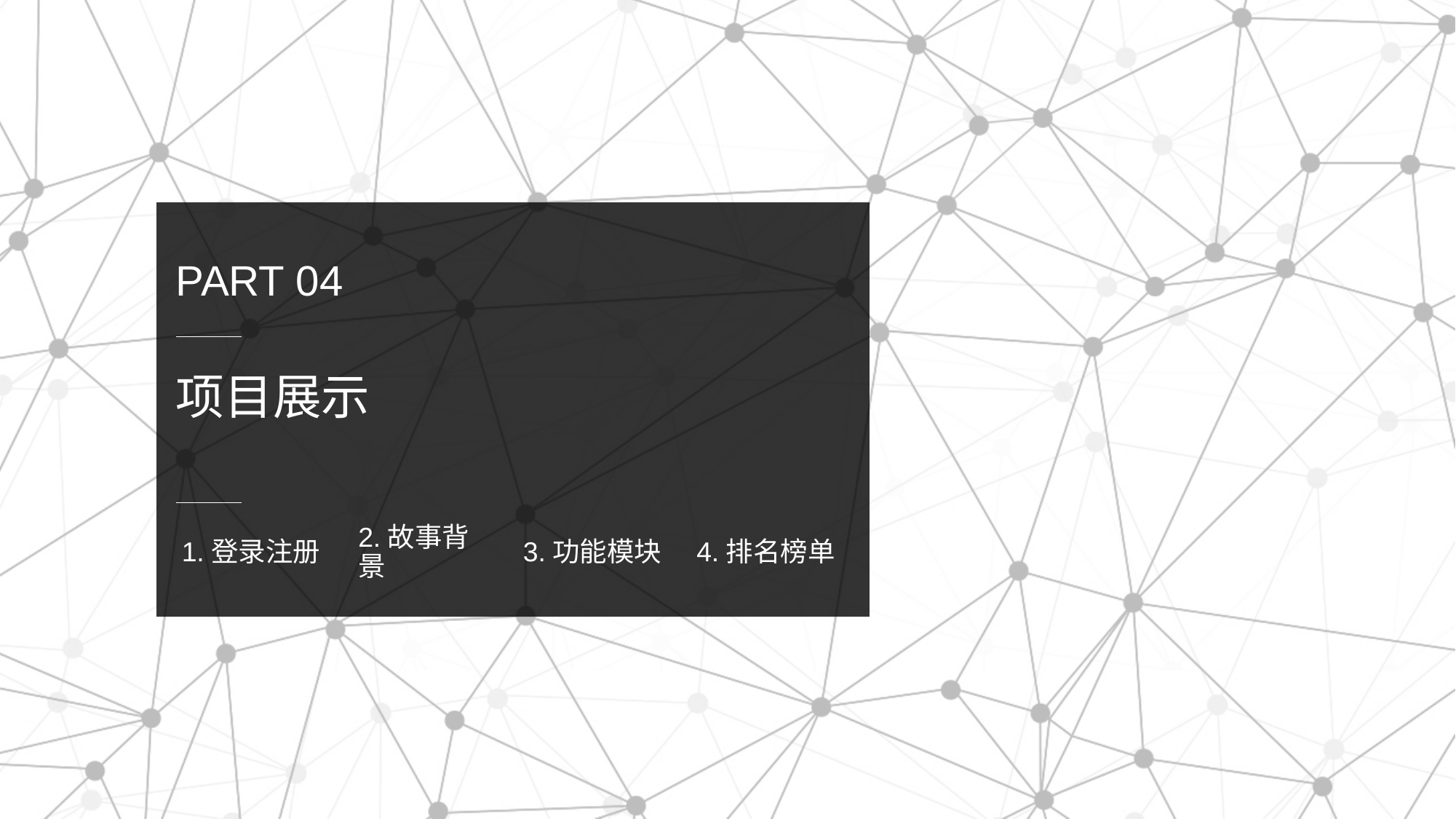

PART 04
项目展示
1.登录注册
2.故事背景
3.功能模块
4.排名榜单